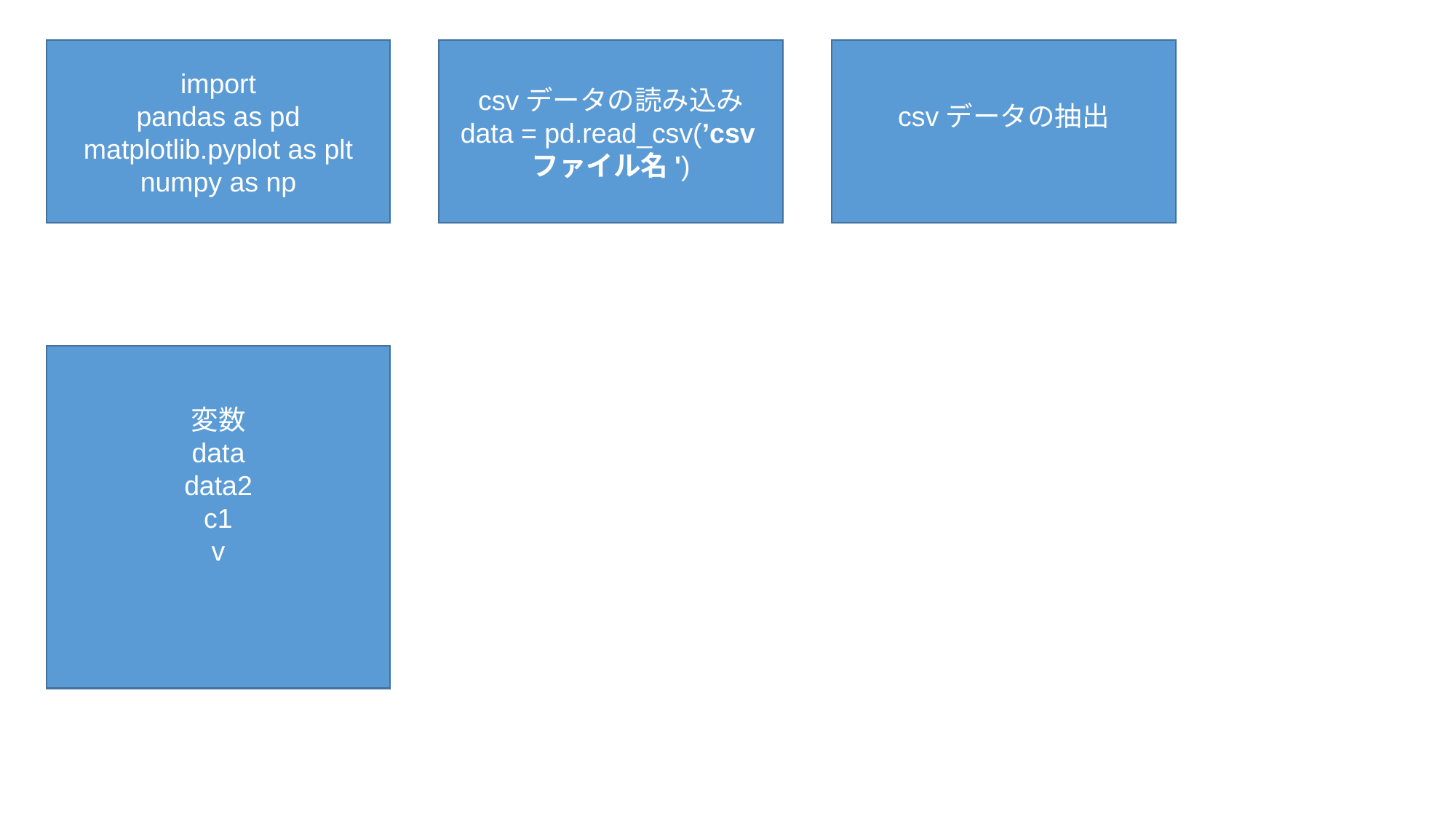

import
pandas as pd
matplotlib.pyplot as plt
numpy as np
csvデータの読み込み
data = pd.read_csv(’csvファイル名')
csvデータの抽出

変数
data
data2
c1
v